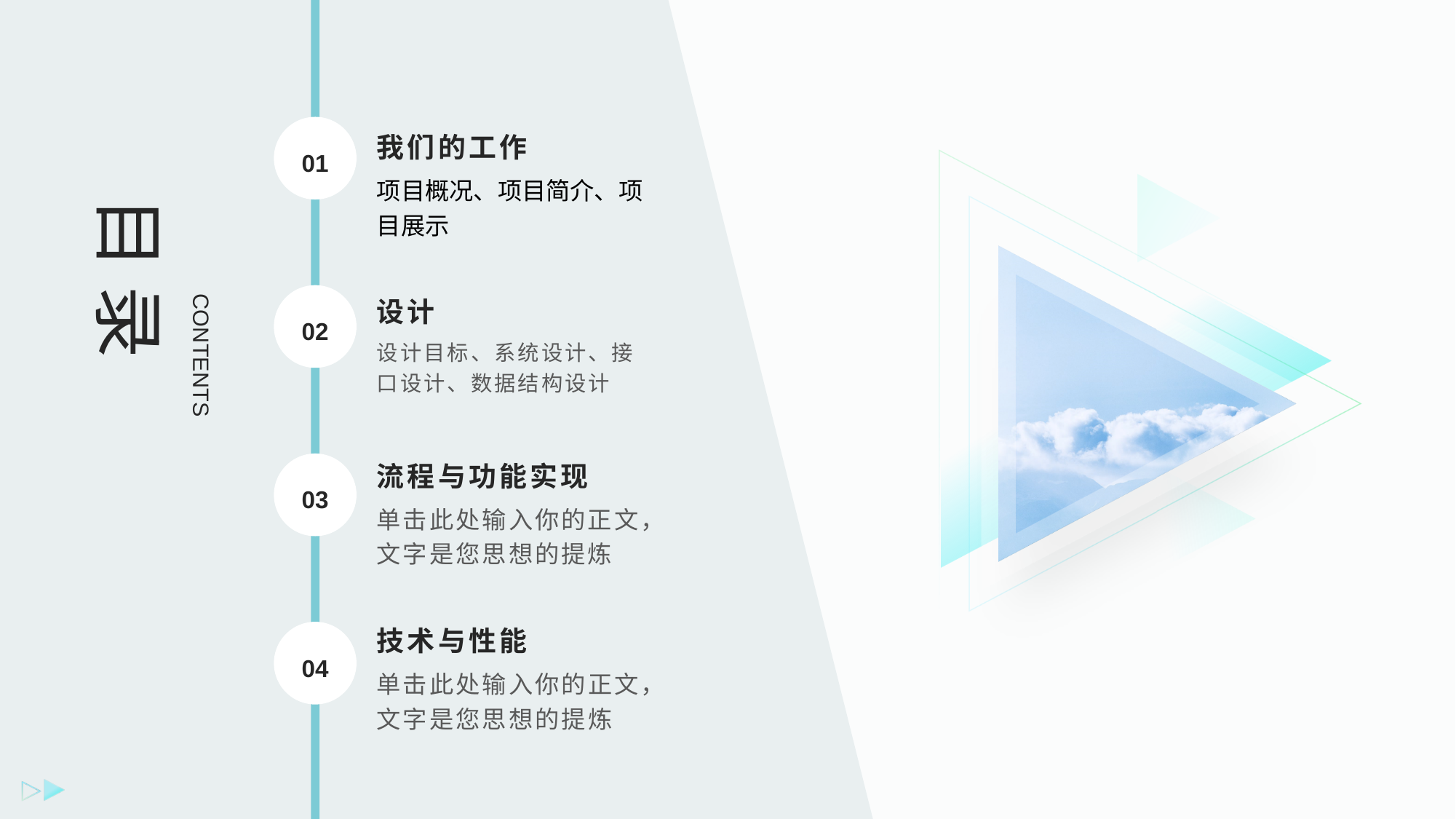

目 录
我们的工作
01
项目概况、项目简介、项目展示
CONTENTS
设计
02
设计目标、系统设计、接口设计、数据结构设计
流程与功能实现
03
单击此处输入你的正文，文字是您思想的提炼
技术与性能
04
单击此处输入你的正文，文字是您思想的提炼